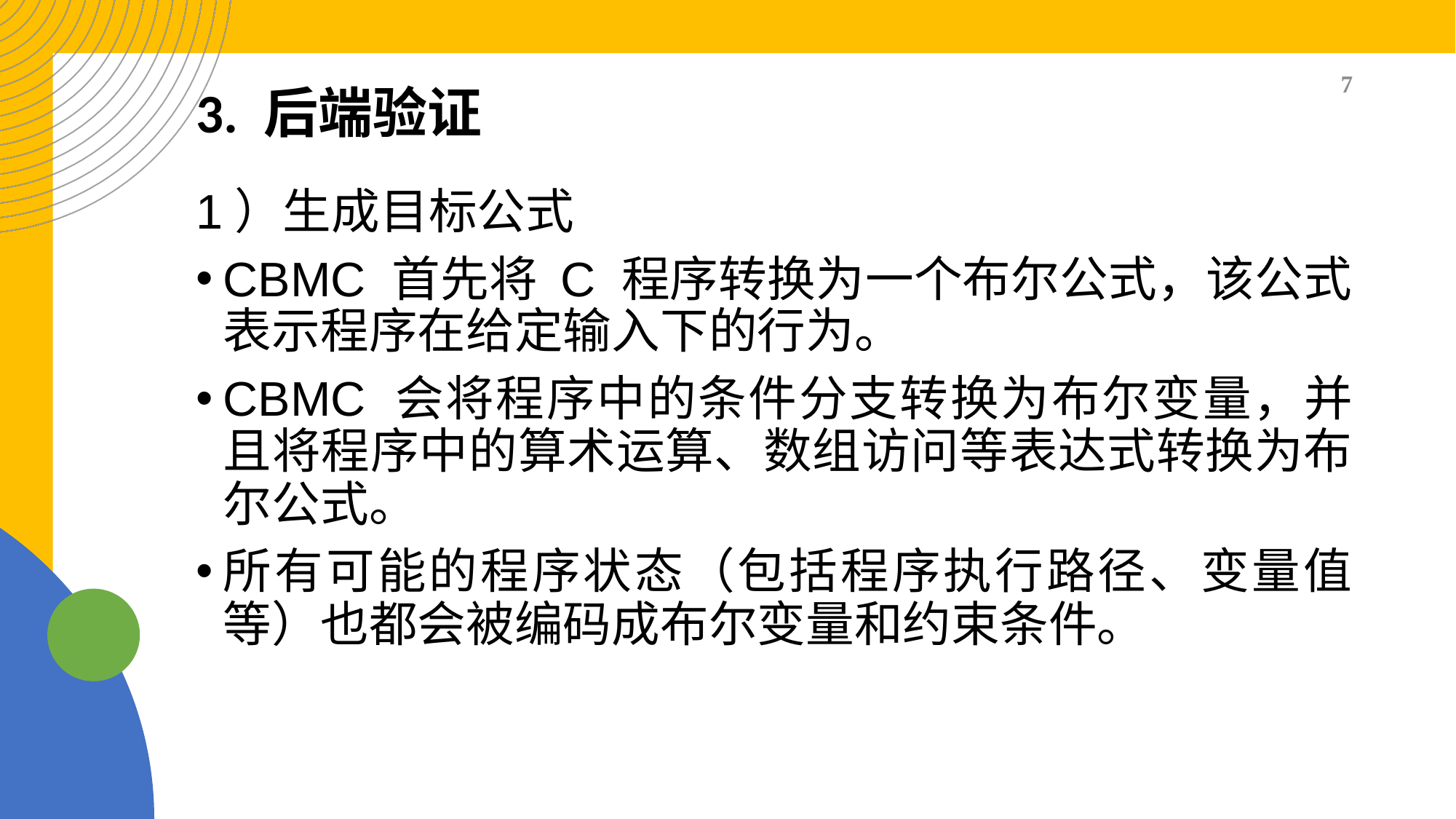

# 3. 后端验证
7

1）生成目标公式
CBMC 首先将 C 程序转换为一个布尔公式，该公式表示程序在给定输入下的行为。
CBMC 会将程序中的条件分支转换为布尔变量，并且将程序中的算术运算、数组访问等表达式转换为布尔公式。
所有可能的程序状态（包括程序执行路径、变量值等）也都会被编码成布尔变量和约束条件。